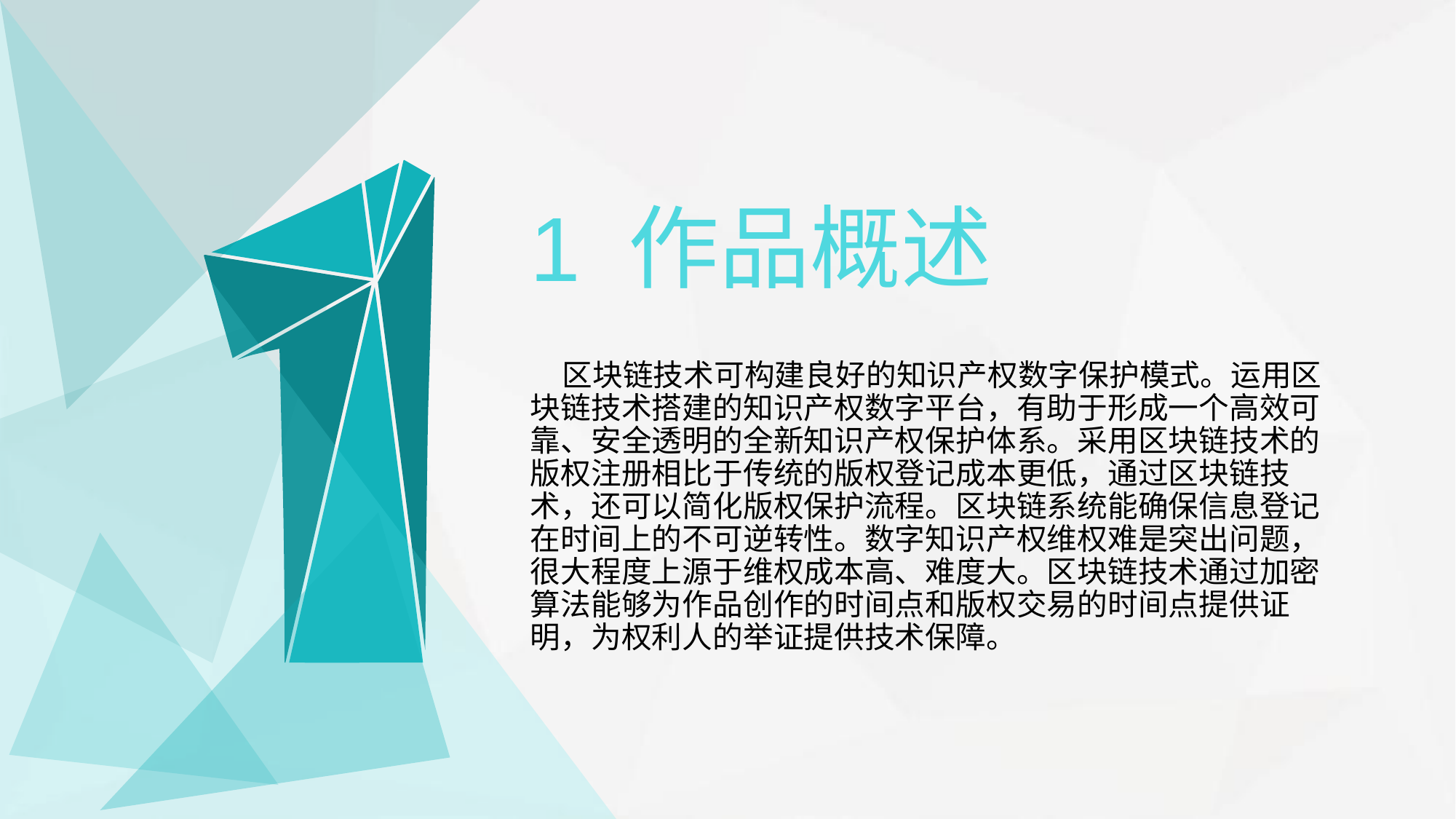

# 1 作品概述
区块链技术可构建良好的知识产权数字保护模式。运用区块链技术搭建的知识产权数字平台，有助于形成一个高效可靠、安全透明的全新知识产权保护体系。采用区块链技术的版权注册相比于传统的版权登记成本更低，通过区块链技术，还可以简化版权保护流程。区块链系统能确保信息登记在时间上的不可逆转性。数字知识产权维权难是突出问题，很大程度上源于维权成本高、难度大。区块链技术通过加密算法能够为作品创作的时间点和版权交易的时间点提供证明，为权利人的举证提供技术保障。